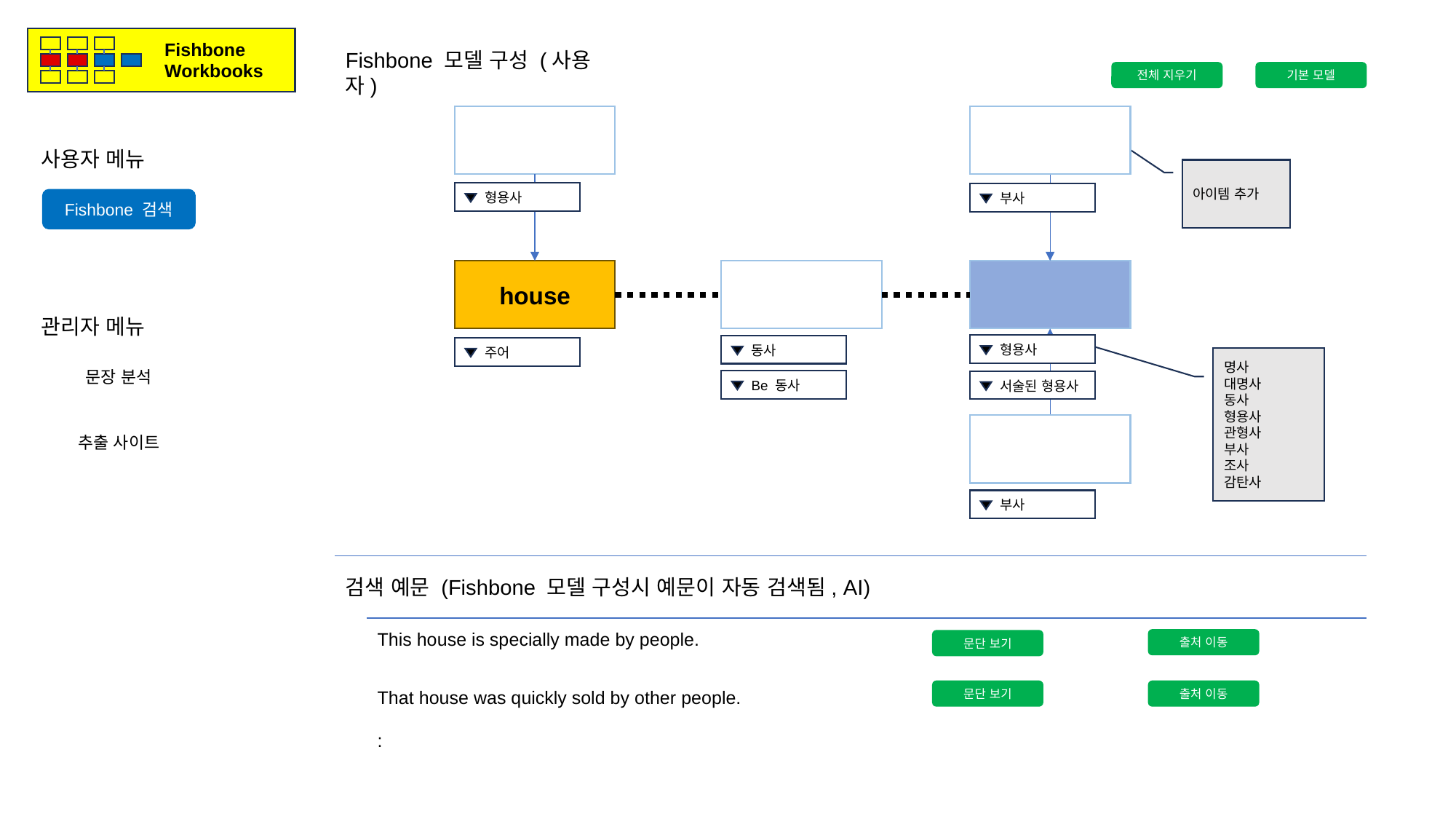

Fishbone
Workbooks

Fishbone 모델 구성 (사용자)
전체 지우기
기본 모델

사용자 메뉴
아이템 추가

형용사
Fishbone 검색
부사

house

관리자 메뉴

형용사
동사
주어

명사
대명사
동사
형용사
관형사
부사
조사
감탄사

문장 분석

Be 동사
서술된 형용사

추출 사이트

부사

검색 예문 (Fishbone 모델 구성시 예문이 자동 검색됨, AI)
This house is specially made by people.
출처 이동
문단 보기
문단 보기
출처 이동
That house was quickly sold by other people.
: